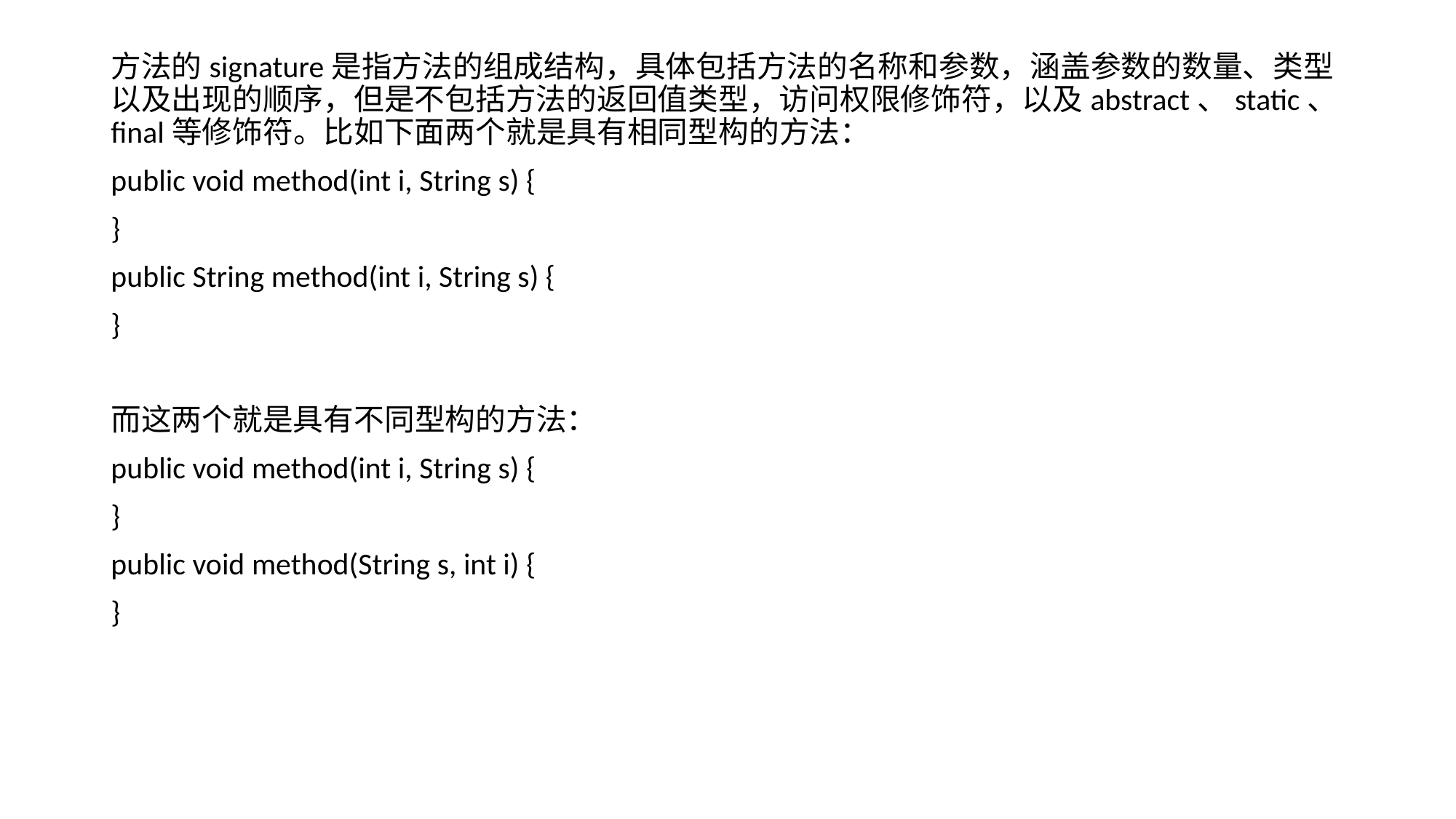

方法的signature是指方法的组成结构，具体包括方法的名称和参数，涵盖参数的数量、类型以及出现的顺序，但是不包括方法的返回值类型，访问权限修饰符，以及abstract、static、final等修饰符。比如下面两个就是具有相同型构的方法：
public void method(int i, String s) {
}
public String method(int i, String s) {
}

而这两个就是具有不同型构的方法：
public void method(int i, String s) {
}
public void method(String s, int i) {
}